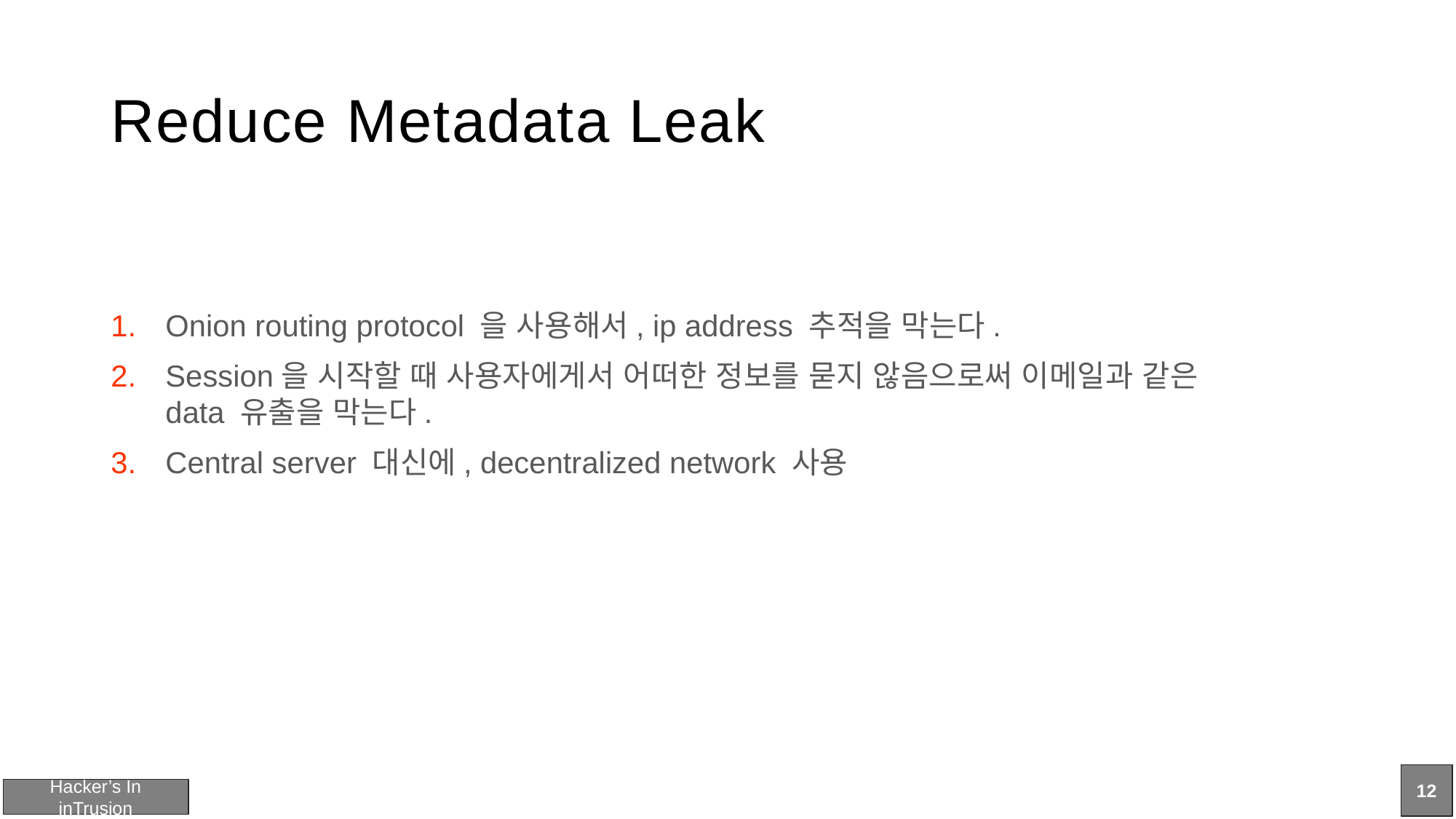

# Reduce Metadata Leak
Onion routing protocol 을 사용해서, ip address 추적을 막는다.
Session을 시작할 때 사용자에게서 어떠한 정보를 묻지 않음으로써 이메일과 같은 data 유출을 막는다.
Central server 대신에, decentralized network 사용

12
Hacker’s In inTrusion